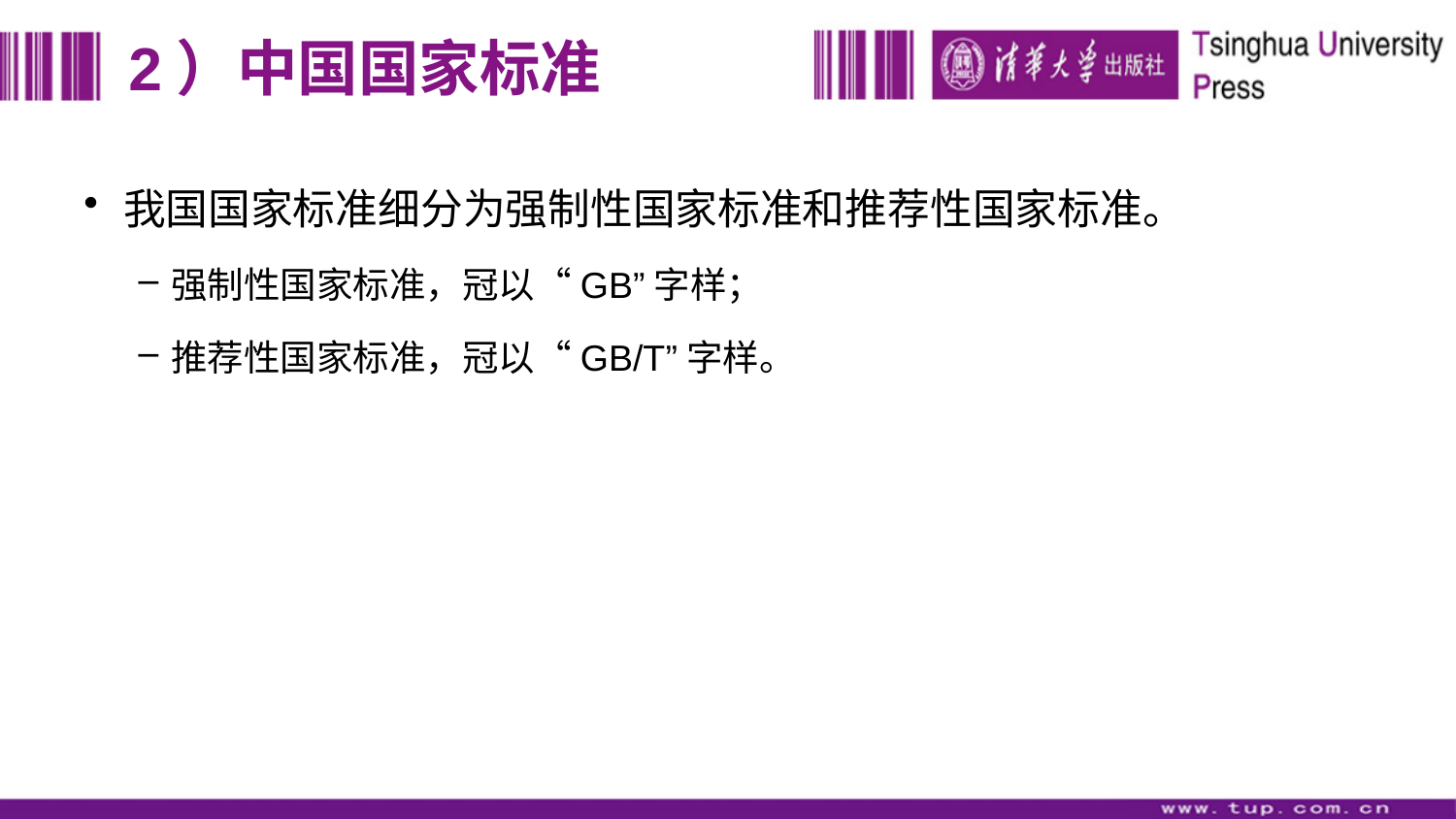

# 2）中国国家标准
我国国家标准细分为强制性国家标准和推荐性国家标准。
强制性国家标准，冠以“GB”字样；
推荐性国家标准，冠以“GB/T”字样。